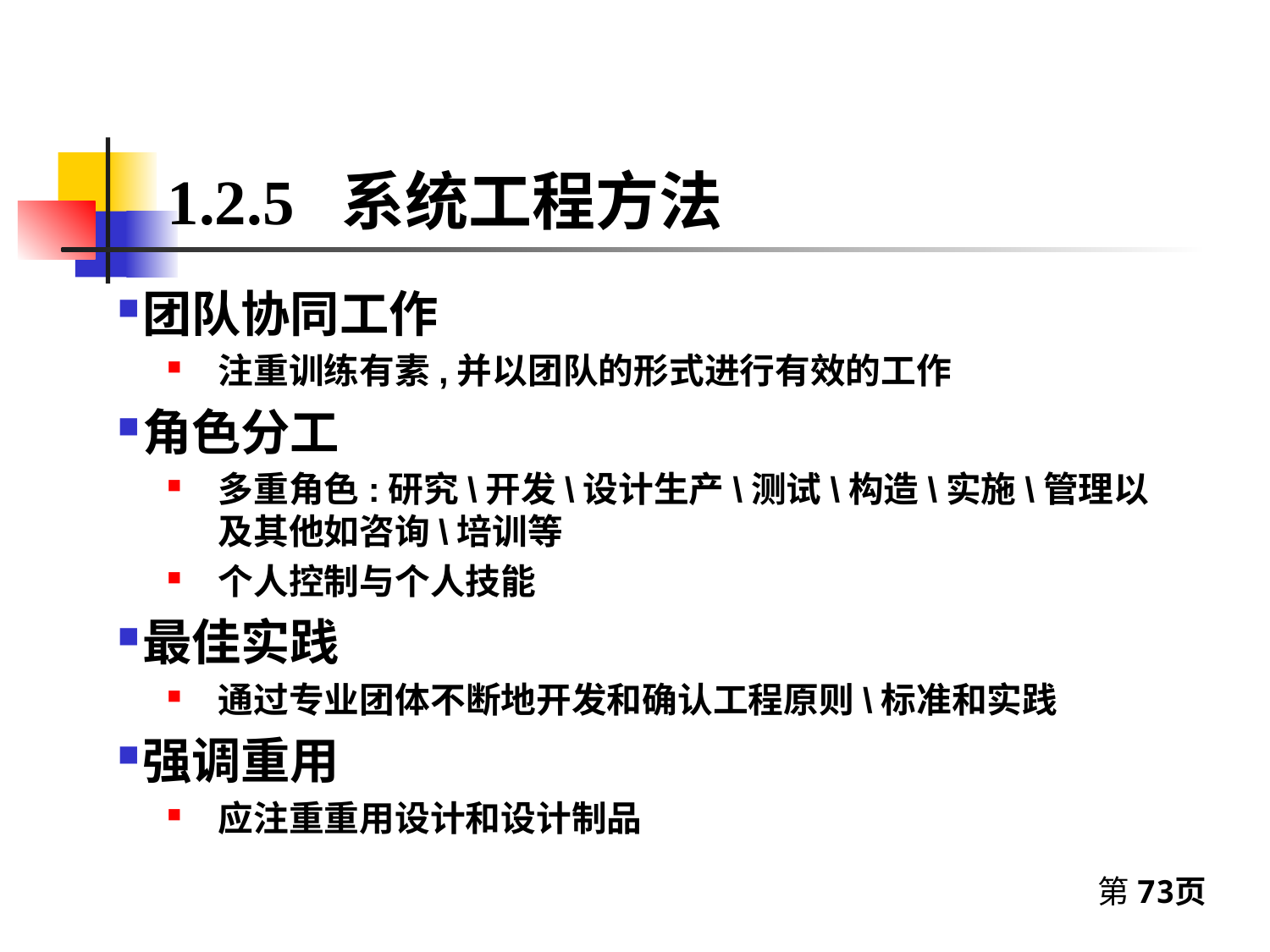

1.2.5  系统工程方法
团队协同工作
注重训练有素,并以团队的形式进行有效的工作
角色分工
多重角色:研究\开发\设计生产\测试\构造\实施\管理以及其他如咨询\培训等
个人控制与个人技能
最佳实践
通过专业团体不断地开发和确认工程原则\标准和实践
强调重用
应注重重用设计和设计制品